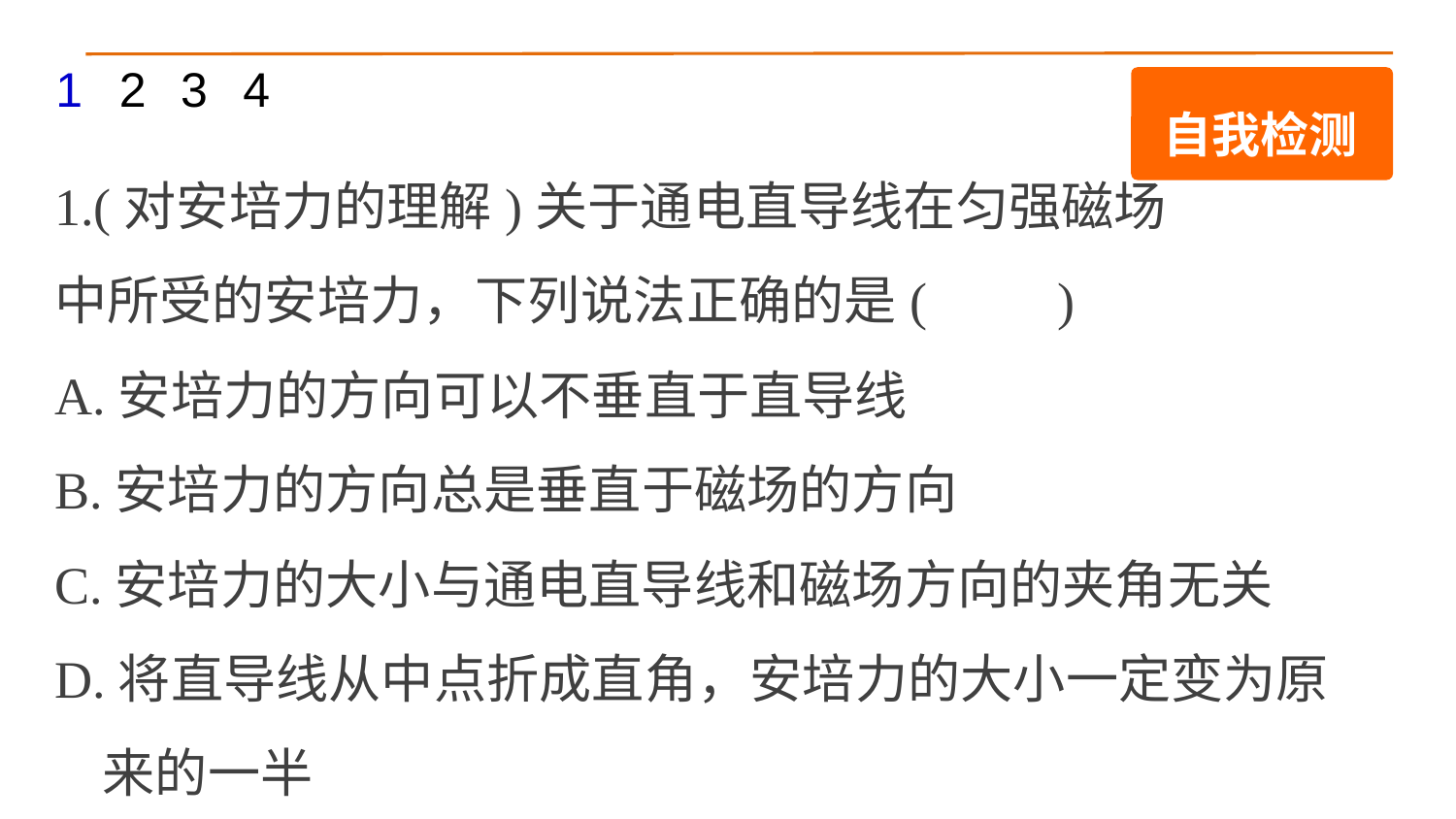

1
2
3
4

自我检测
1.(对安培力的理解)关于通电直导线在匀强磁场
中所受的安培力，下列说法正确的是(　　)
A.安培力的方向可以不垂直于直导线
B.安培力的方向总是垂直于磁场的方向
C.安培力的大小与通电直导线和磁场方向的夹角无关
D.将直导线从中点折成直角，安培力的大小一定变为原
   来的一半